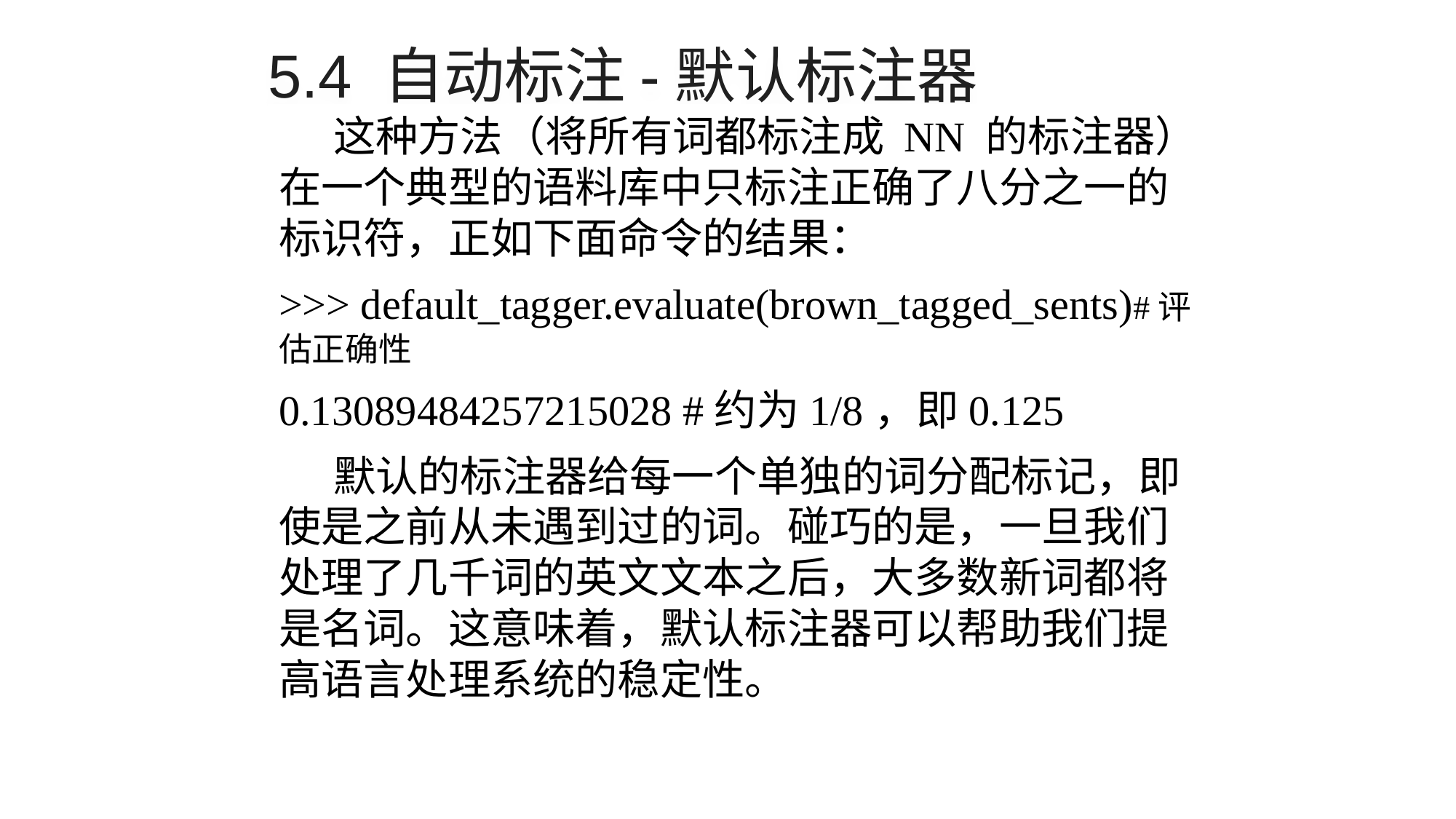

# 5.4 自动标注-默认标注器
这种方法（将所有词都标注成 NN 的标注器）在一个典型的语料库中只标注正确了八分之一的标识符，正如下面命令的结果：
>>> default_tagger.evaluate(brown_tagged_sents)#评估正确性
0.13089484257215028 #约为1/8，即0.125
默认的标注器给每一个单独的词分配标记，即使是之前从未遇到过的词。碰巧的是，一旦我们处理了几千词的英文文本之后，大多数新词都将是名词。这意味着，默认标注器可以帮助我们提高语言处理系统的稳定性。